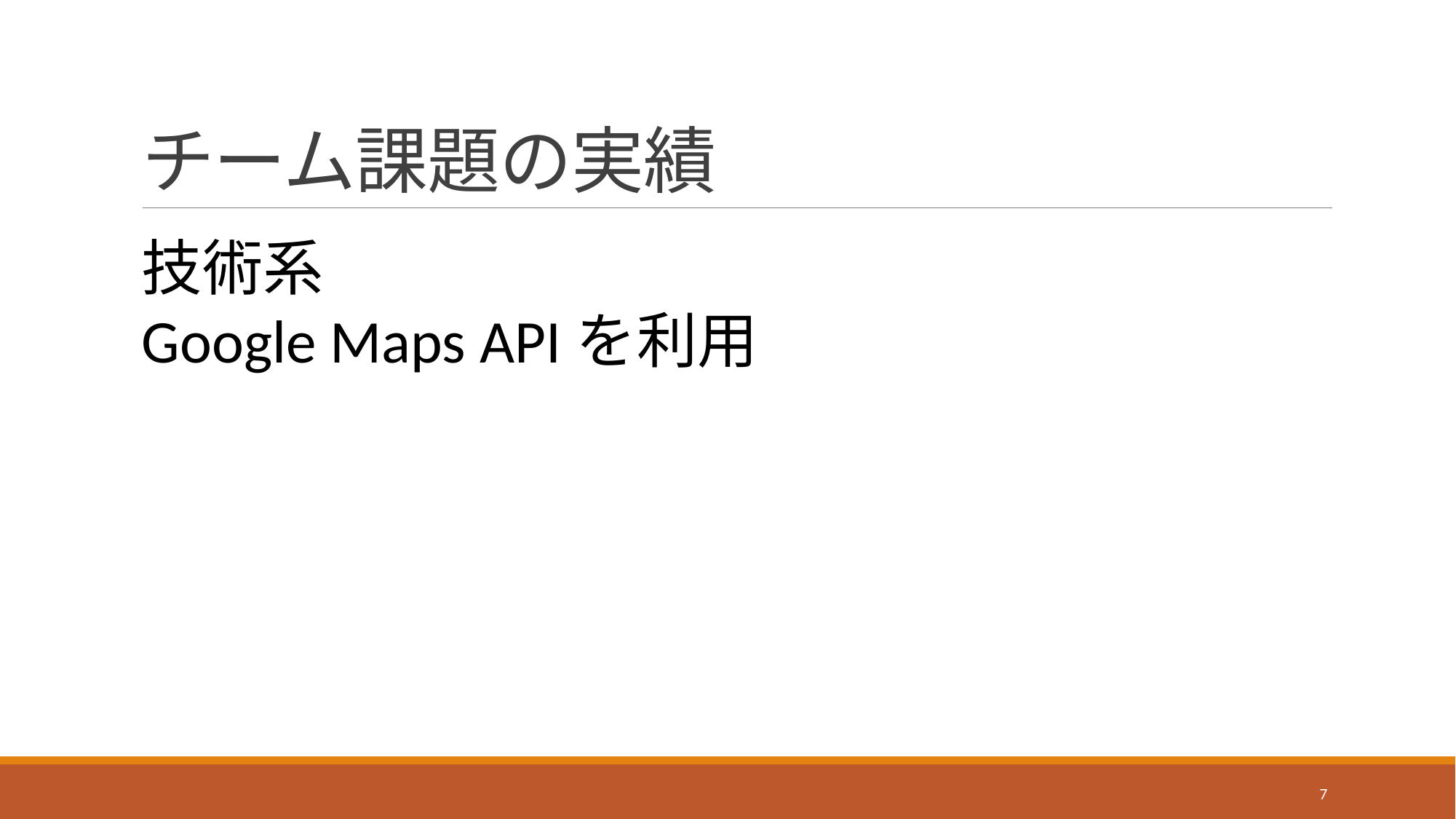

# チーム課題の実績
技術系
Google Maps APIを利用

7